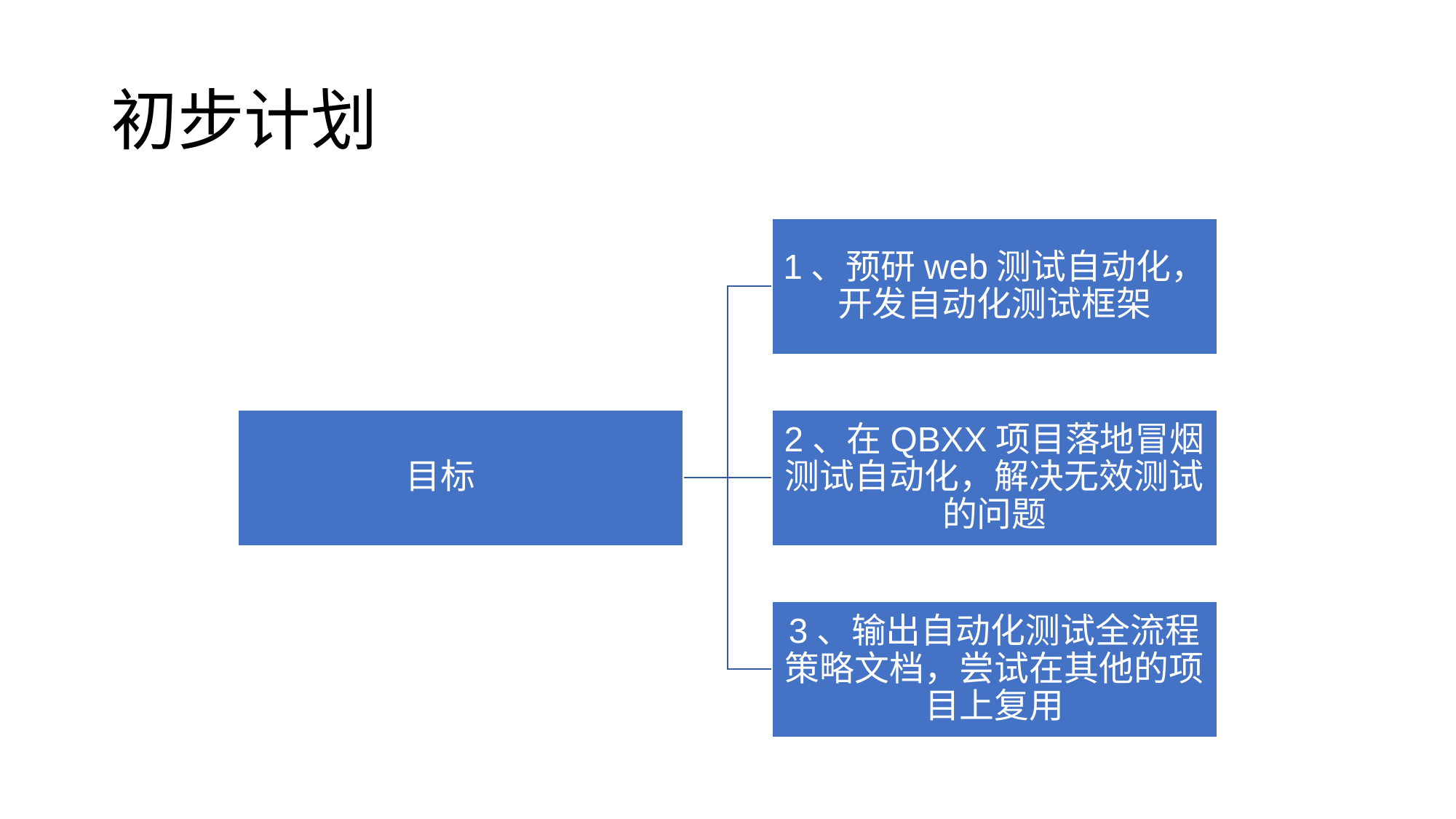

# 初步计划
目标
1、预研web测试自动化，开发自动化测试框架
2、在QBXX项目落地冒烟测试自动化，解决无效测试的问题
3、输出自动化测试全流程策略文档，尝试在其他的项目上复用